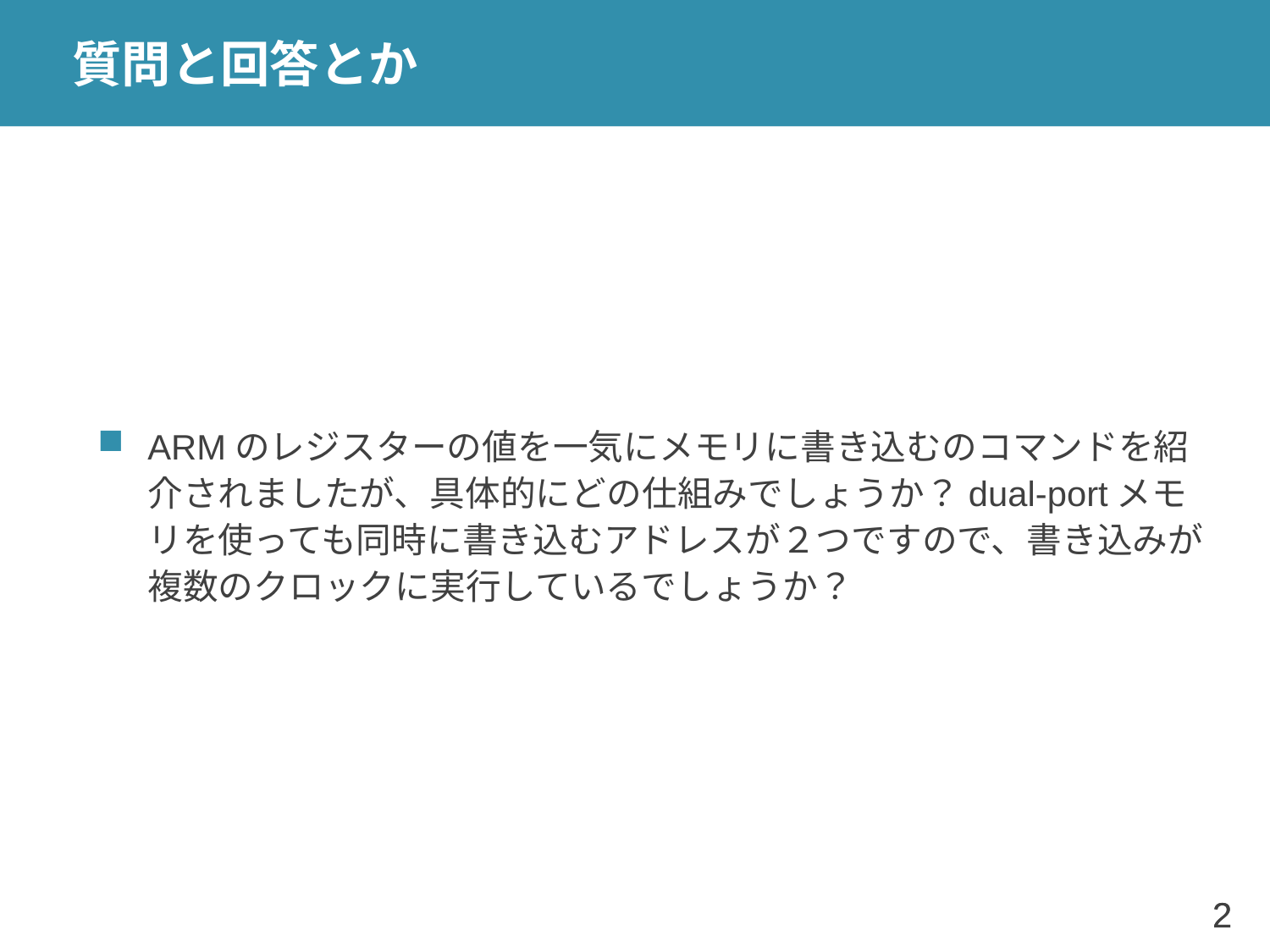

# 質問と回答とか
ARMのレジスターの値を一気にメモリに書き込むのコマンドを紹介されましたが、具体的にどの仕組みでしょうか？dual-portメモリを使っても同時に書き込むアドレスが２つですので、書き込みが複数のクロックに実行しているでしょうか？